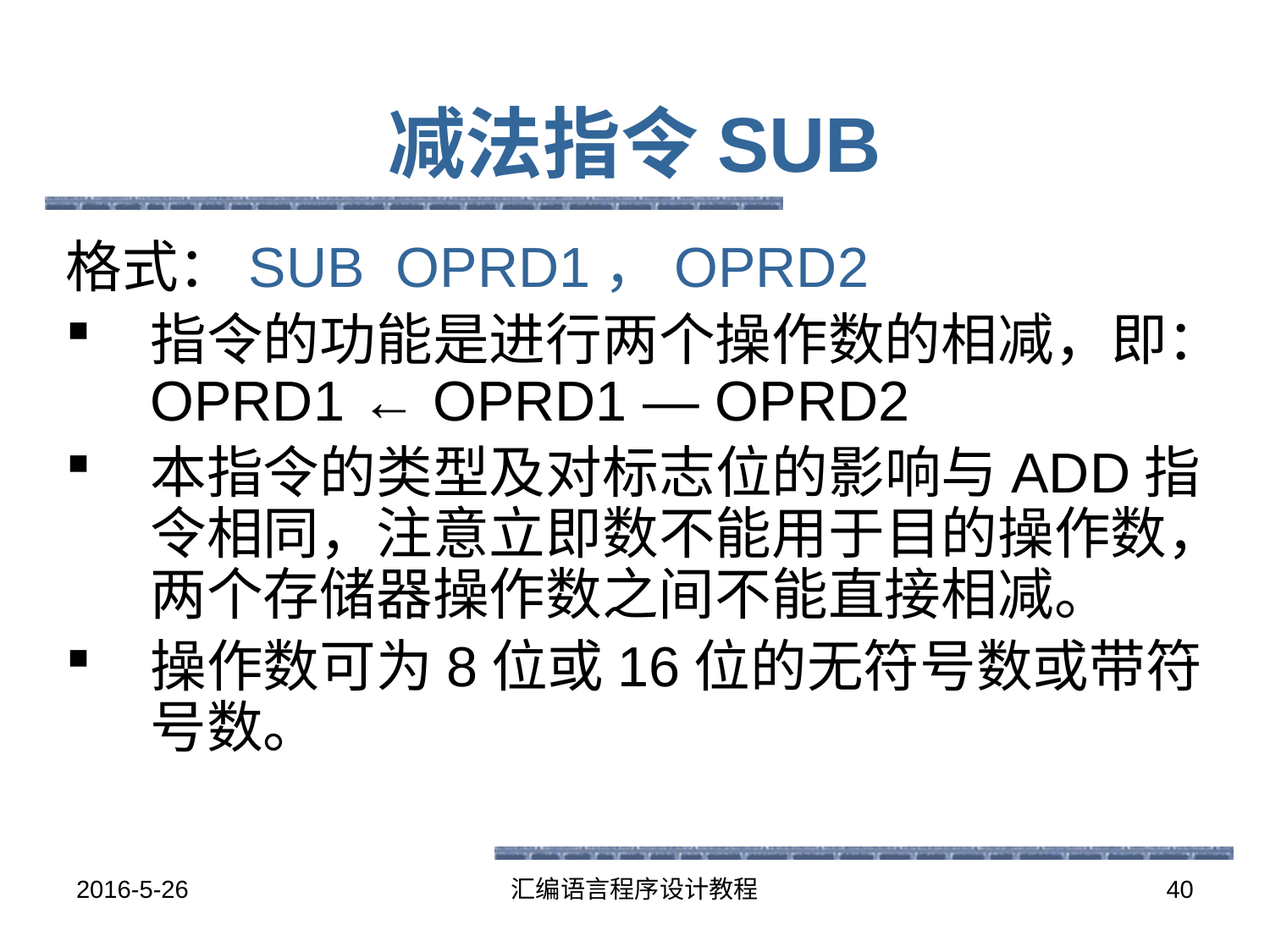

# 减法指令SUB
格式：SUB  OPRD1，OPRD2
指令的功能是进行两个操作数的相减，即：OPRD1 ← OPRD1 ― OPRD2
本指令的类型及对标志位的影响与ADD指令相同，注意立即数不能用于目的操作数，两个存储器操作数之间不能直接相减。
操作数可为8位或16位的无符号数或带符号数。
2016-5-26
汇编语言程序设计教程
40